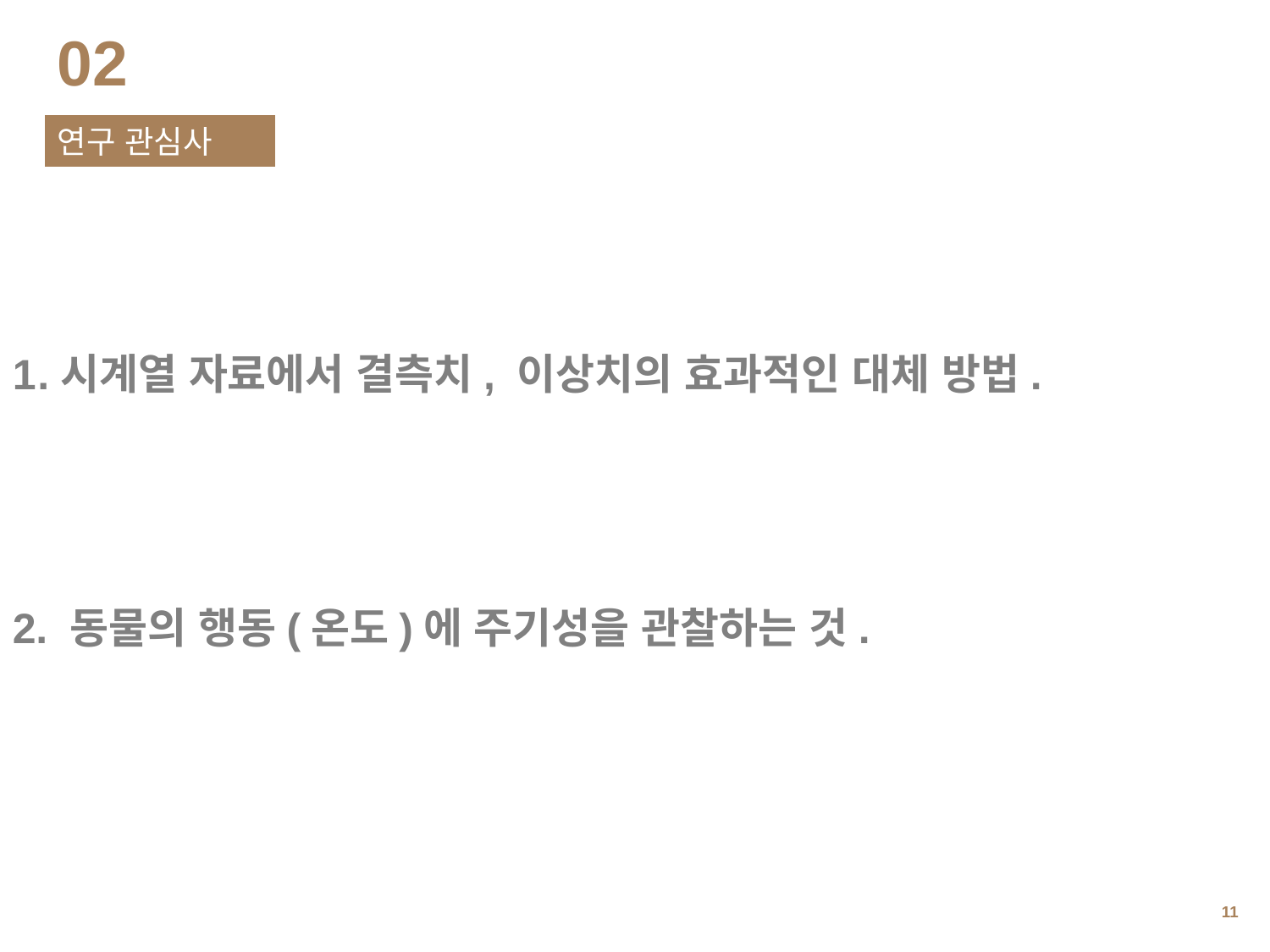

02
연구 관심사
시계열 자료에서 결측치, 이상치의 효과적인 대체 방법.

2. 동물의 행동(온도)에 주기성을 관찰하는 것.
11
Temp
온도측정치